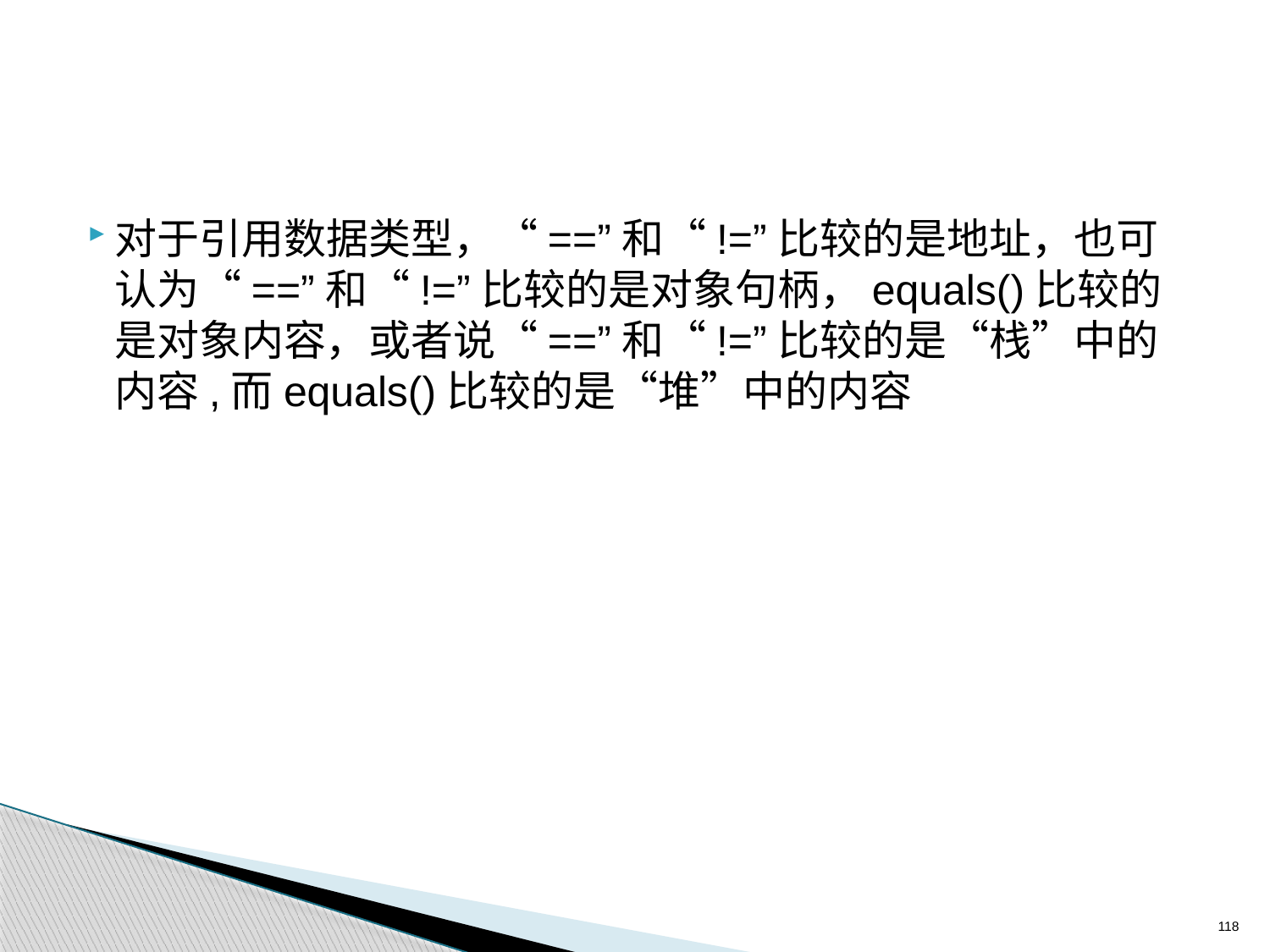

#
对于引用数据类型，“==”和“!=”比较的是地址，也可认为“==”和“!=”比较的是对象句柄，equals()比较的是对象内容，或者说“==”和“!=”比较的是“栈”中的内容,而equals()比较的是“堆”中的内容

118